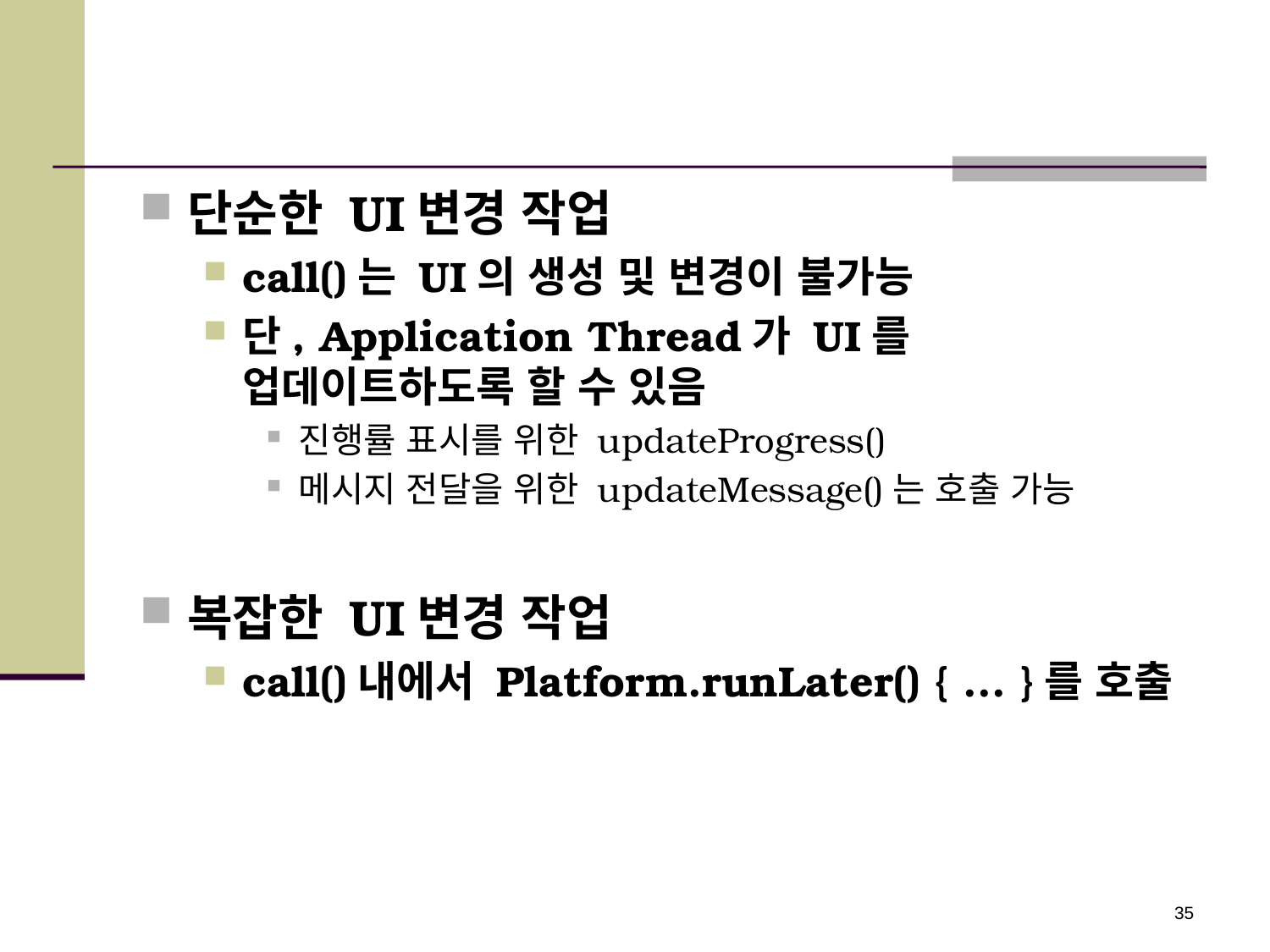

#
단순한 UI변경 작업
call()는 UI의 생성 및 변경이 불가능
단, Application Thread가 UI를 업데이트하도록 할 수 있음
진행률 표시를 위한 updateProgress()
메시지 전달을 위한 updateMessage()는 호출 가능

복잡한 UI변경 작업
call()내에서 Platform.runLater() { ... }를 호출
35